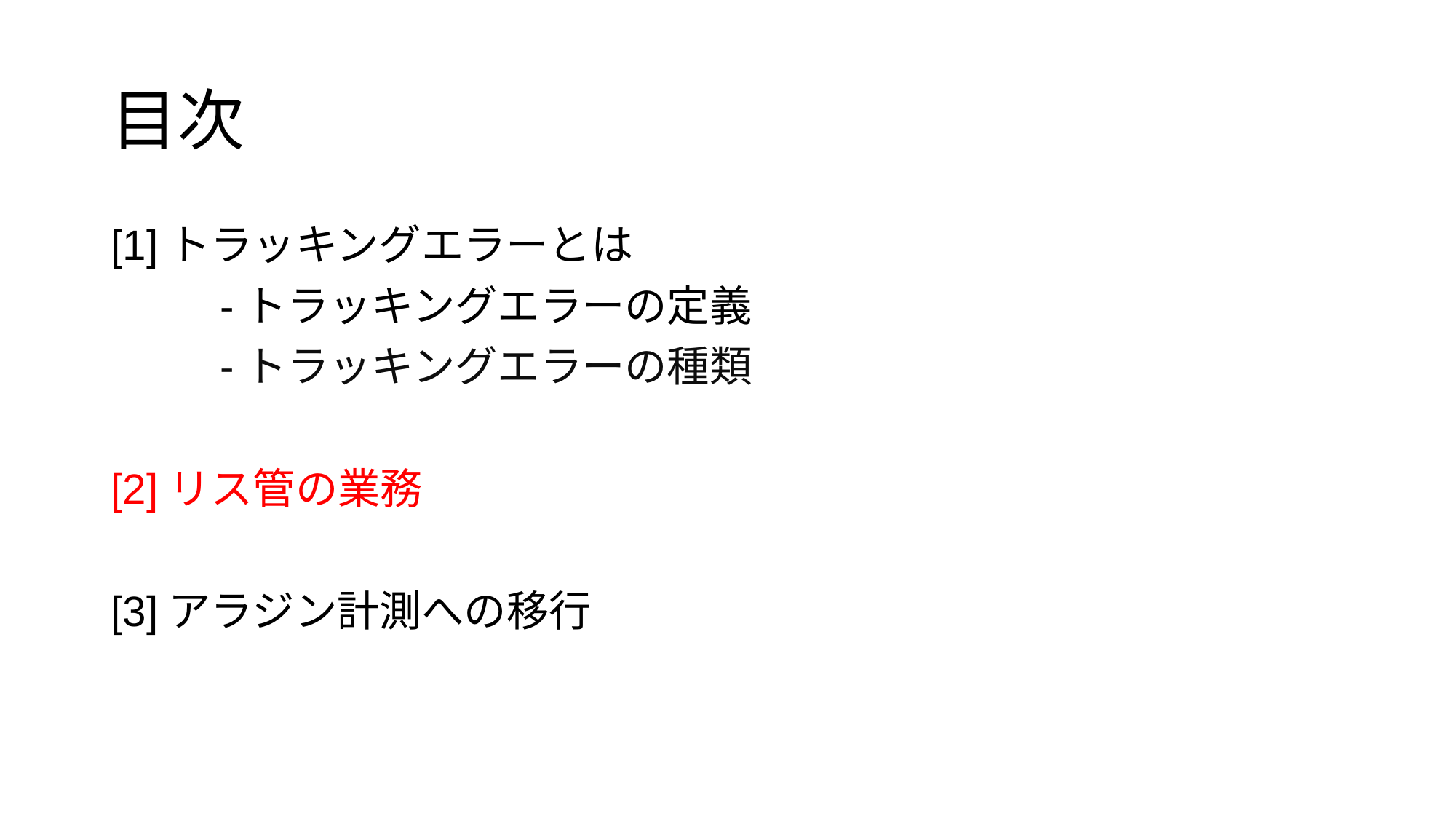

# 目次
[1]トラッキングエラーとは
	-トラッキングエラーの定義
	-トラッキングエラーの種類

[2]リス管の業務

[3]アラジン計測への移行